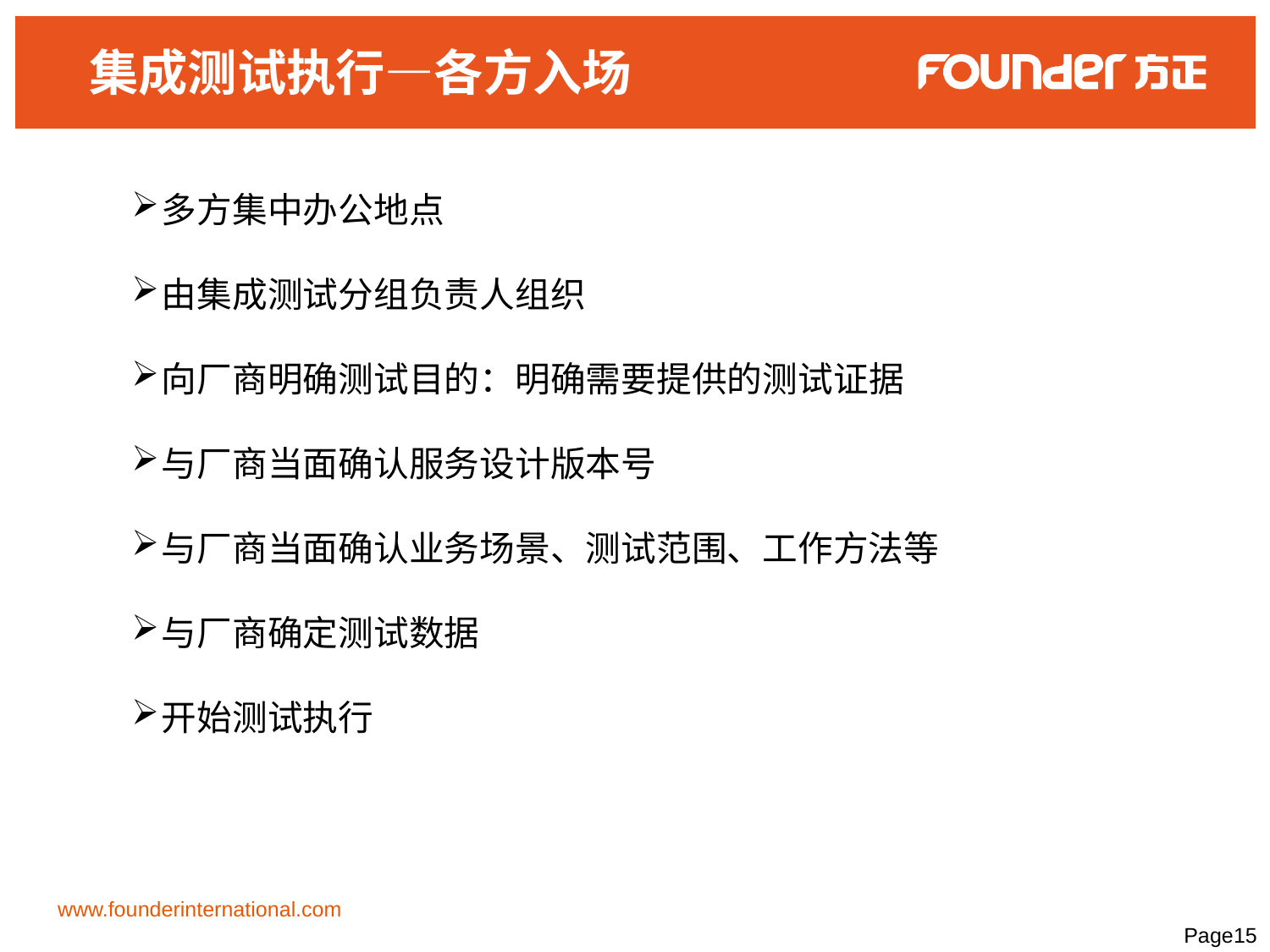

# 集成测试执行—各方入场

多方集中办公地点

由集成测试分组负责人组织

向厂商明确测试目的：明确需要提供的测试证据

与厂商当面确认服务设计版本号

与厂商当面确认业务场景、测试范围、工作方法等

与厂商确定测试数据

开始测试执行

www.founderinternational.com
Page15